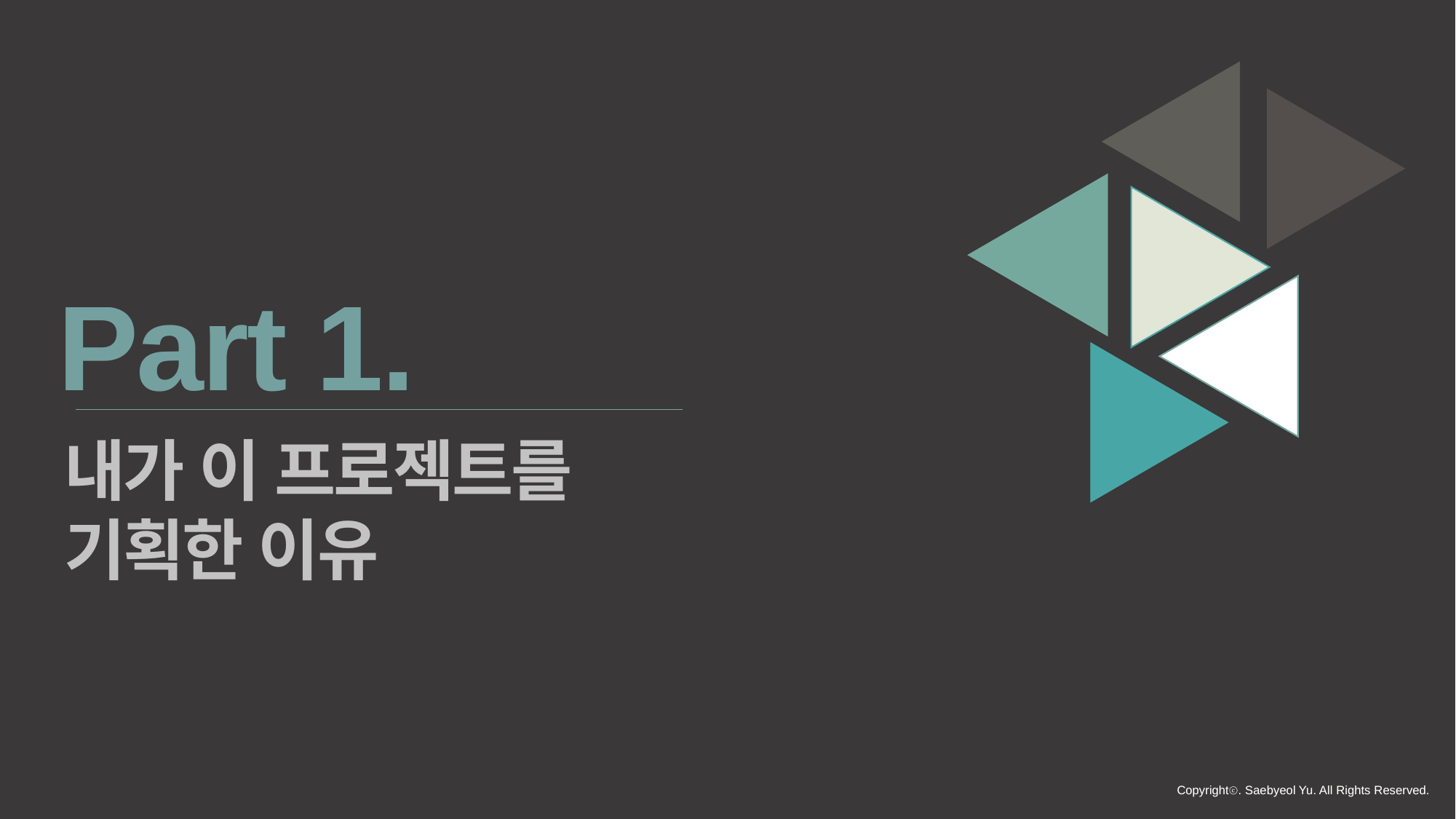

Part 1.
내가 이 프로젝트를
기획한 이유

Copyrightⓒ. Saebyeol Yu. All Rights Reserved.